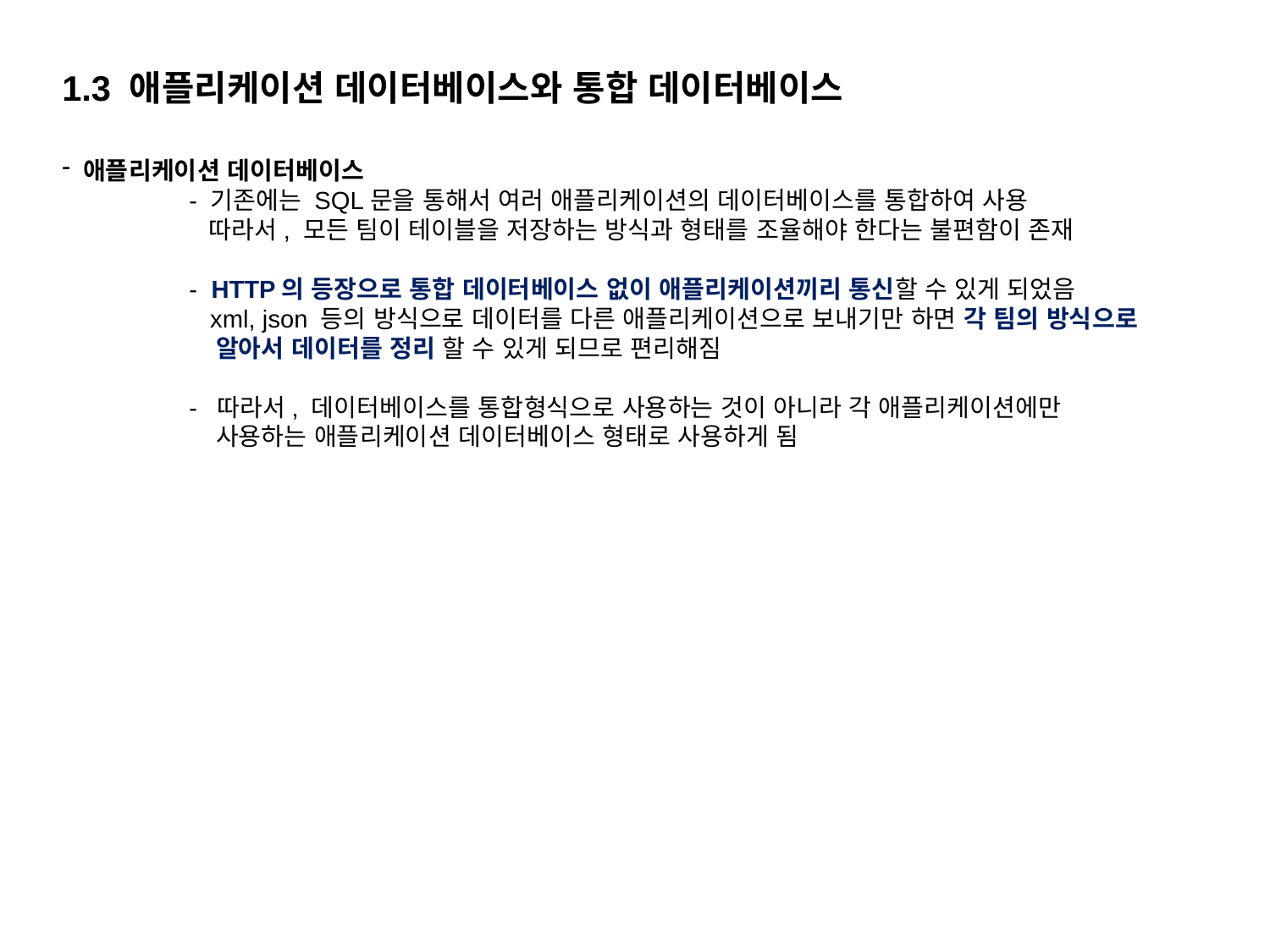

1.3 애플리케이션 데이터베이스와 통합 데이터베이스
 애플리케이션 데이터베이스
	- 기존에는 SQL문을 통해서 여러 애플리케이션의 데이터베이스를 통합하여 사용
	  따라서, 모든 팀이 테이블을 저장하는 방식과 형태를 조율해야 한다는 불편함이 존재

	-  HTTP의 등장으로 통합 데이터베이스 없이 애플리케이션끼리 통신할 수 있게 되었음
	   xml, json 등의 방식으로 데이터를 다른 애플리케이션으로 보내기만 하면 각 팀의 방식으로
	   알아서 데이터를 정리 할 수 있게 되므로 편리해짐

	-  따라서, 데이터베이스를 통합형식으로 사용하는 것이 아니라 각 애플리케이션에만
	   사용하는 애플리케이션 데이터베이스 형태로 사용하게 됨